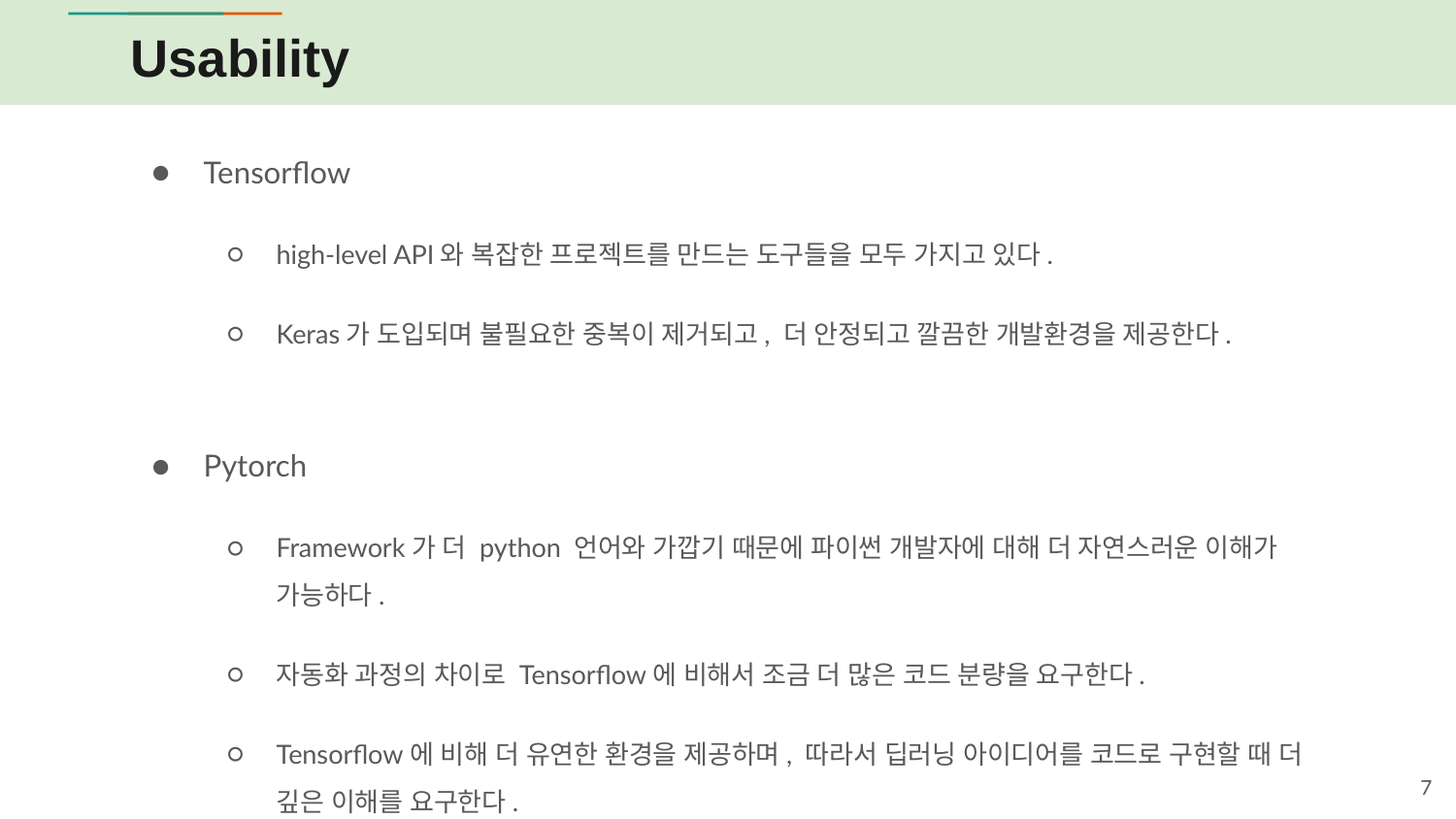

# Usability
Tensorflow
high-level API와 복잡한 프로젝트를 만드는 도구들을 모두 가지고 있다.
Keras가 도입되며 불필요한 중복이 제거되고, 더 안정되고 깔끔한 개발환경을 제공한다.

Pytorch
Framework가 더 python 언어와 가깝기 때문에 파이썬 개발자에 대해 더 자연스러운 이해가 가능하다.
자동화 과정의 차이로 Tensorflow에 비해서 조금 더 많은 코드 분량을 요구한다.
Tensorflow에 비해 더 유연한 환경을 제공하며, 따라서 딥러닝 아이디어를 코드로 구현할 때 더 깊은 이해를 요구한다.

7